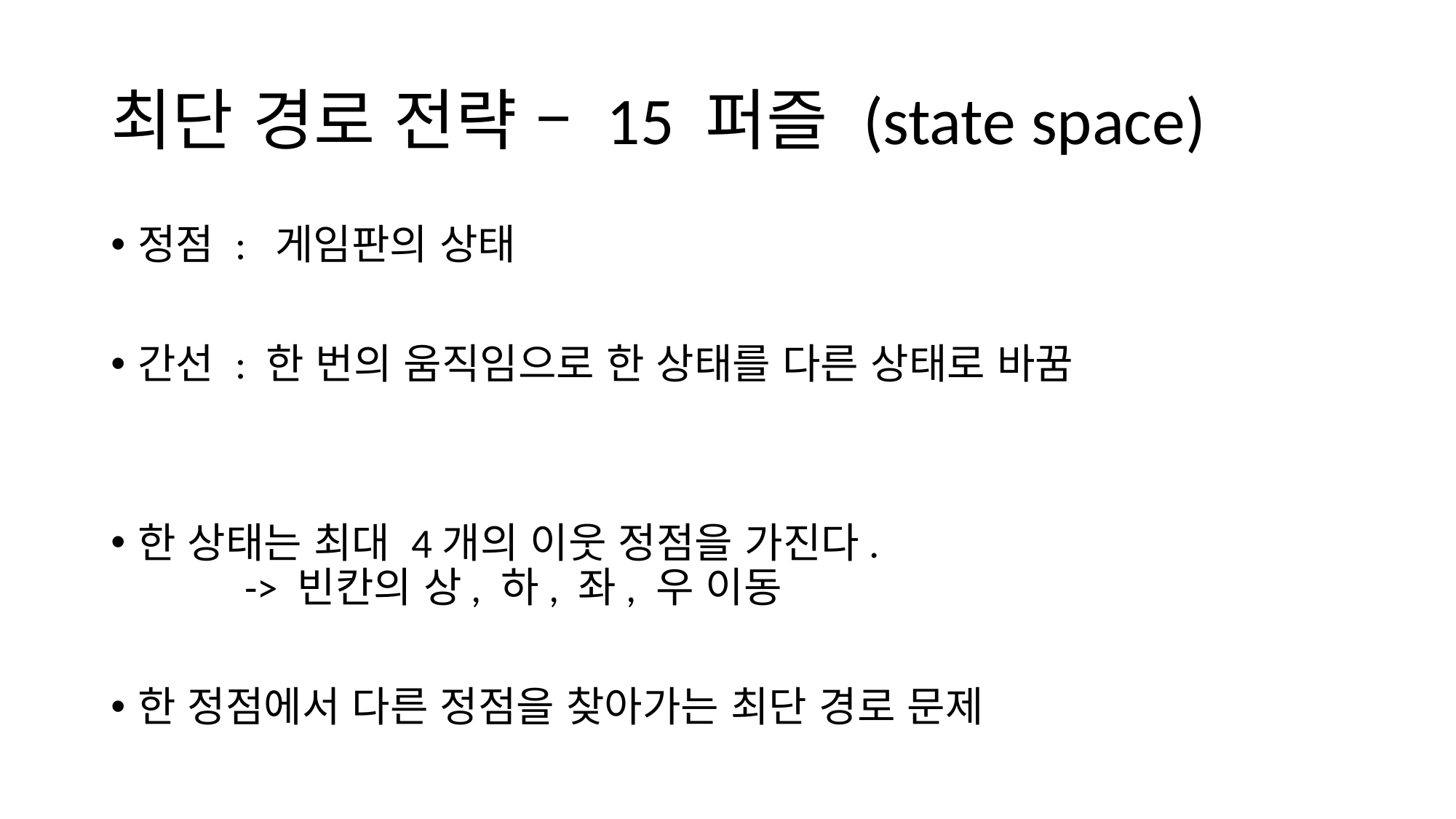

# 최단 경로 전략 – 15 퍼즐 (state space)
정점 :  게임판의 상태

간선 : 한 번의 움직임으로 한 상태를 다른 상태로 바꿈

한 상태는 최대 4개의 이웃 정점을 가진다.
		-> 빈칸의 상, 하, 좌, 우 이동

한 정점에서 다른 정점을 찾아가는 최단 경로 문제